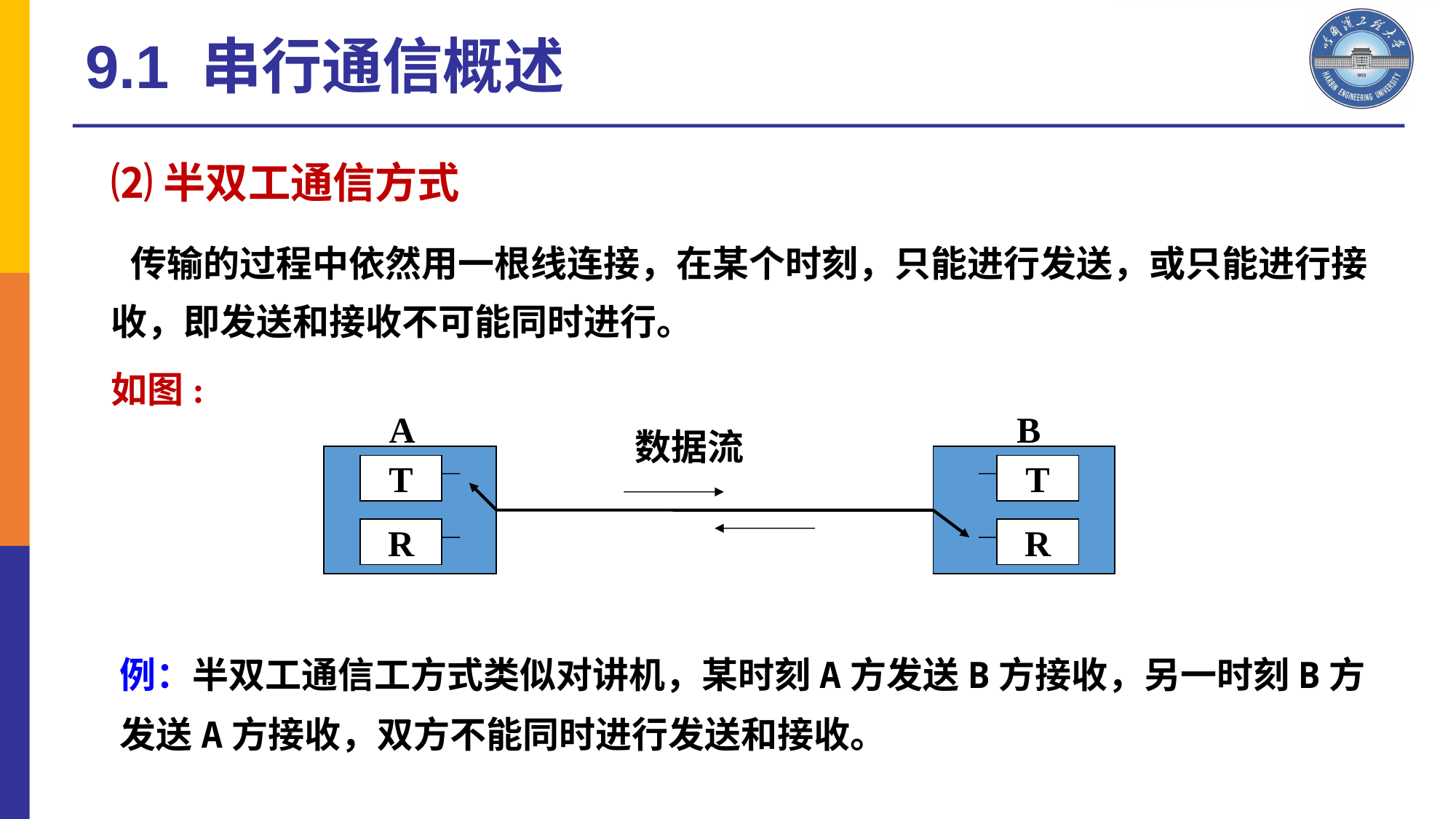

9.1 串行通信概述
	⑵半双工通信方式
	 传输的过程中依然用一根线连接，在某个时刻，只能进行发送，或只能进行接收，即发送和接收不可能同时进行。
	如图:
A
B
数据流

T
T

R
R

例：半双工通信工方式类似对讲机，某时刻A方发送B方接收，另一时刻B方发送A方接收，双方不能同时进行发送和接收。